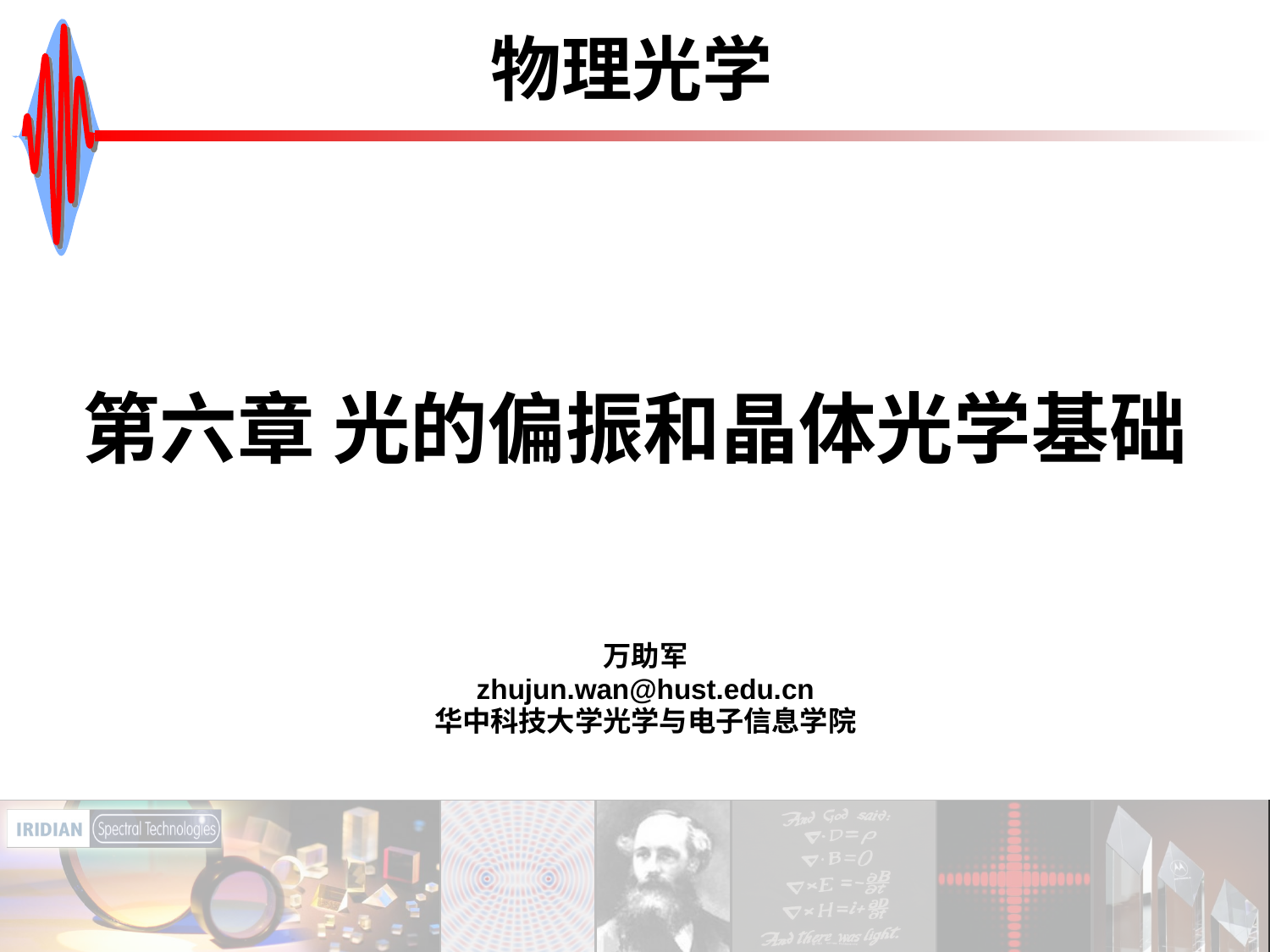

第六章 光的偏振和晶体光学基础
万助军
zhujun.wan@hust.edu.cn
华中科技大学光学与电子信息学院